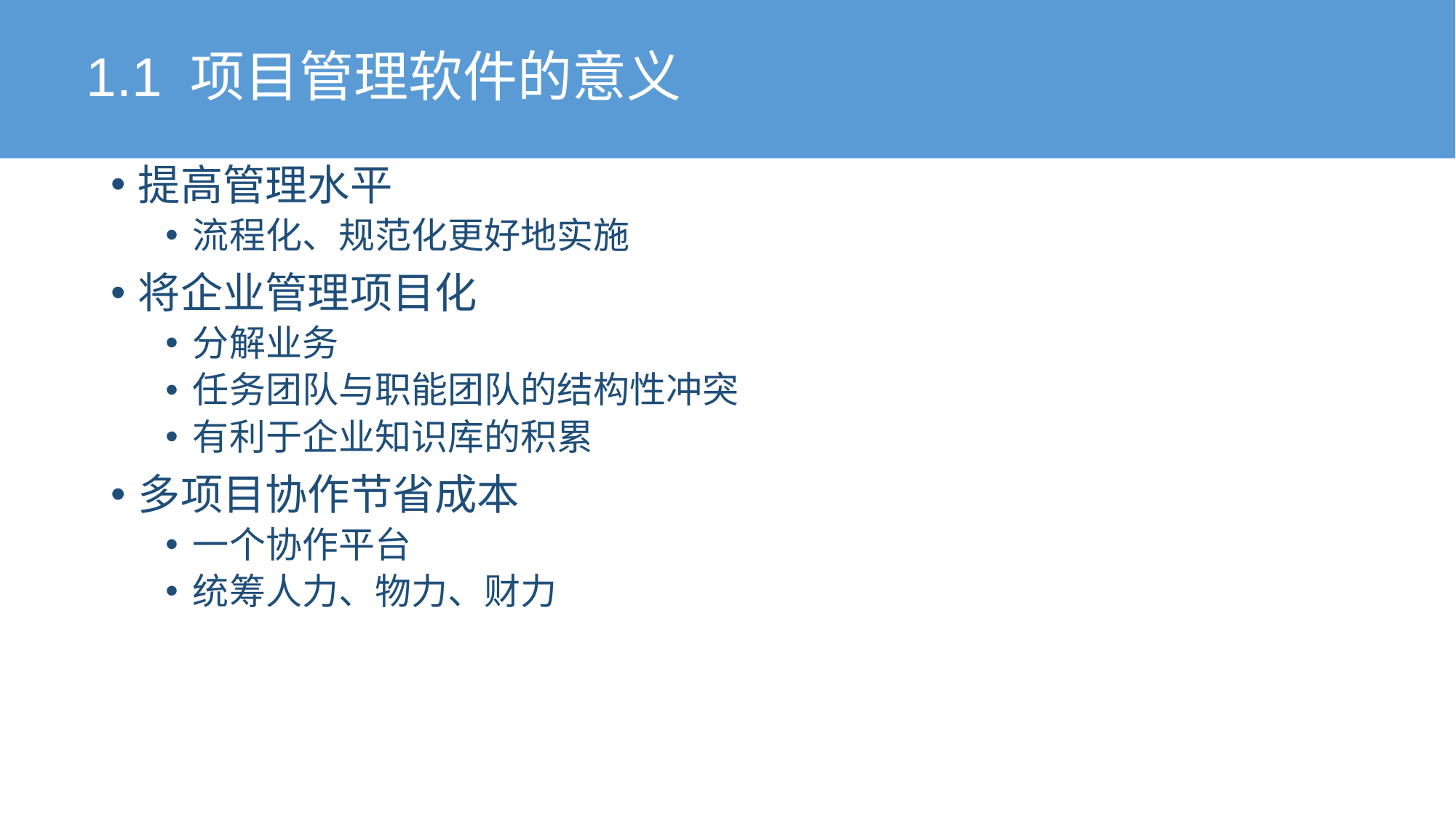

# 1.1 项目管理软件的意义
提高管理水平
流程化、规范化更好地实施
将企业管理项目化
分解业务
任务团队与职能团队的结构性冲突
有利于企业知识库的积累
多项目协作节省成本
一个协作平台
统筹人力、物力、财力